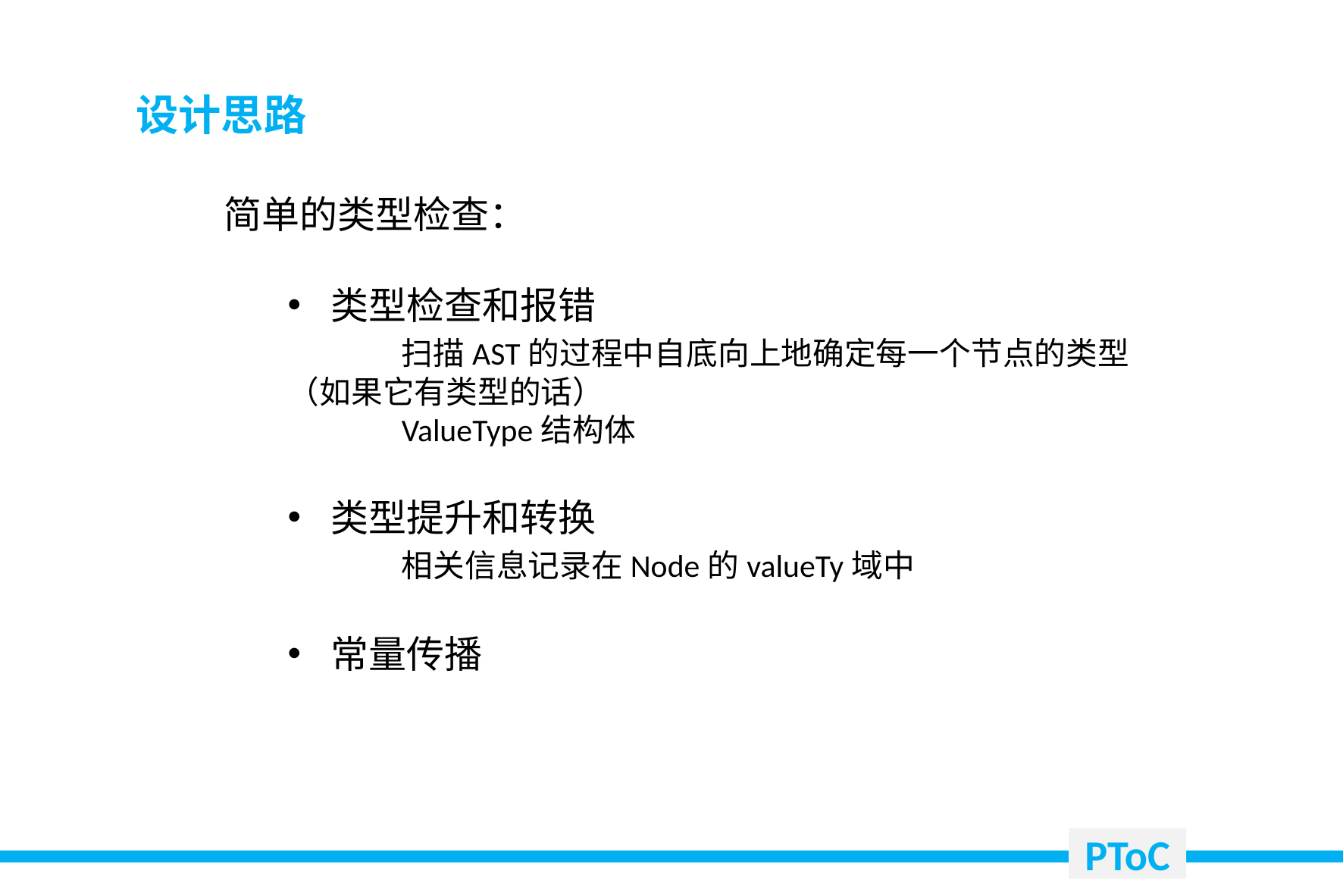

设计思路
简单的类型检查：

类型检查和报错
	扫描AST的过程中自底向上地确定每一个节点的类型（如果它有类型的话）
	ValueType结构体

类型提升和转换
	相关信息记录在Node的valueTy域中

常量传播

PToC